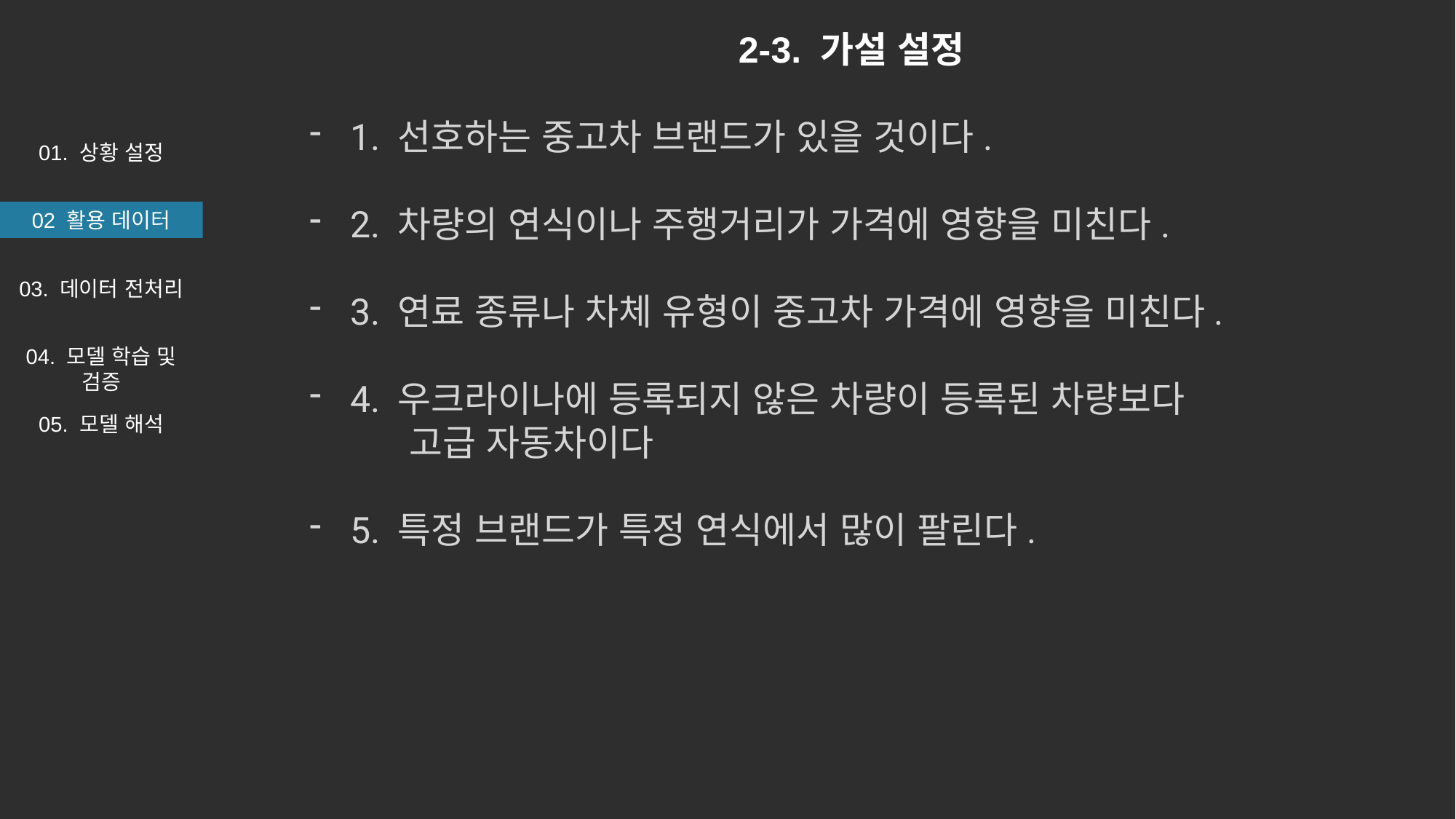

2-3. 가설 설정

1. 선호하는 중고차 브랜드가 있을 것이다.

2. 차량의 연식이나 주행거리가 가격에 영향을 미친다.

3. 연료 종류나 차체 유형이 중고차 가격에 영향을 미친다.

4. 우크라이나에 등록되지 않은 차량이 등록된 차량보다
         고급 자동차이다

5. 특정 브랜드가 특정 연식에서 많이 팔린다.
01. 상황 설정
02 활용 데이터
03. 데이터 전처리
04. 모델 학습 및 검증
05. 모델 해석